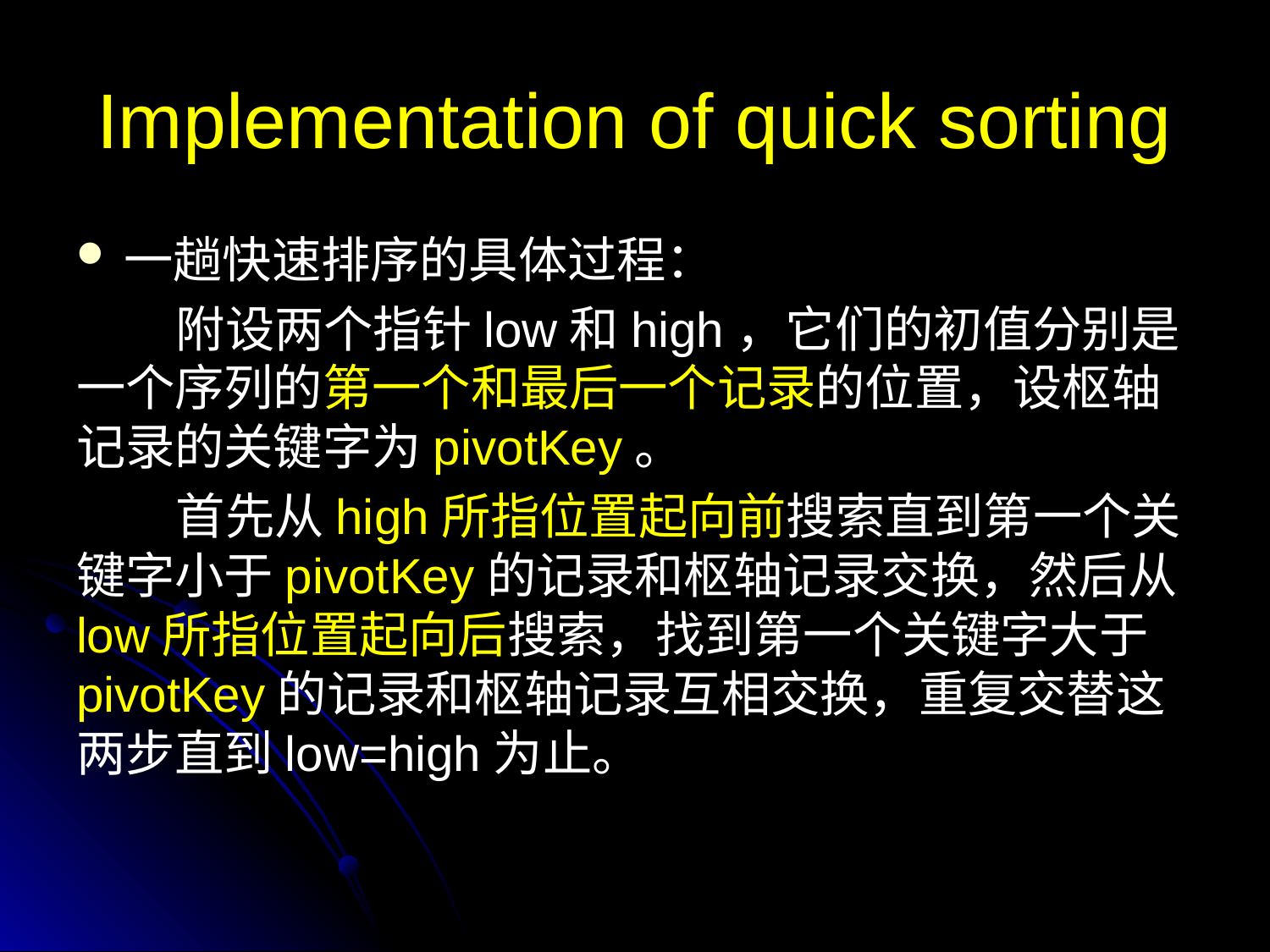

# Implementation of quick sorting

一趟快速排序的具体过程：
        附设两个指针low和high，它们的初值分别是一个序列的第一个和最后一个记录的位置，设枢轴记录的关键字为pivotKey。
        首先从high所指位置起向前搜索直到第一个关键字小于pivotKey的记录和枢轴记录交换，然后从low所指位置起向后搜索，找到第一个关键字大于pivotKey的记录和枢轴记录互相交换，重复交替这两步直到low=high为止。